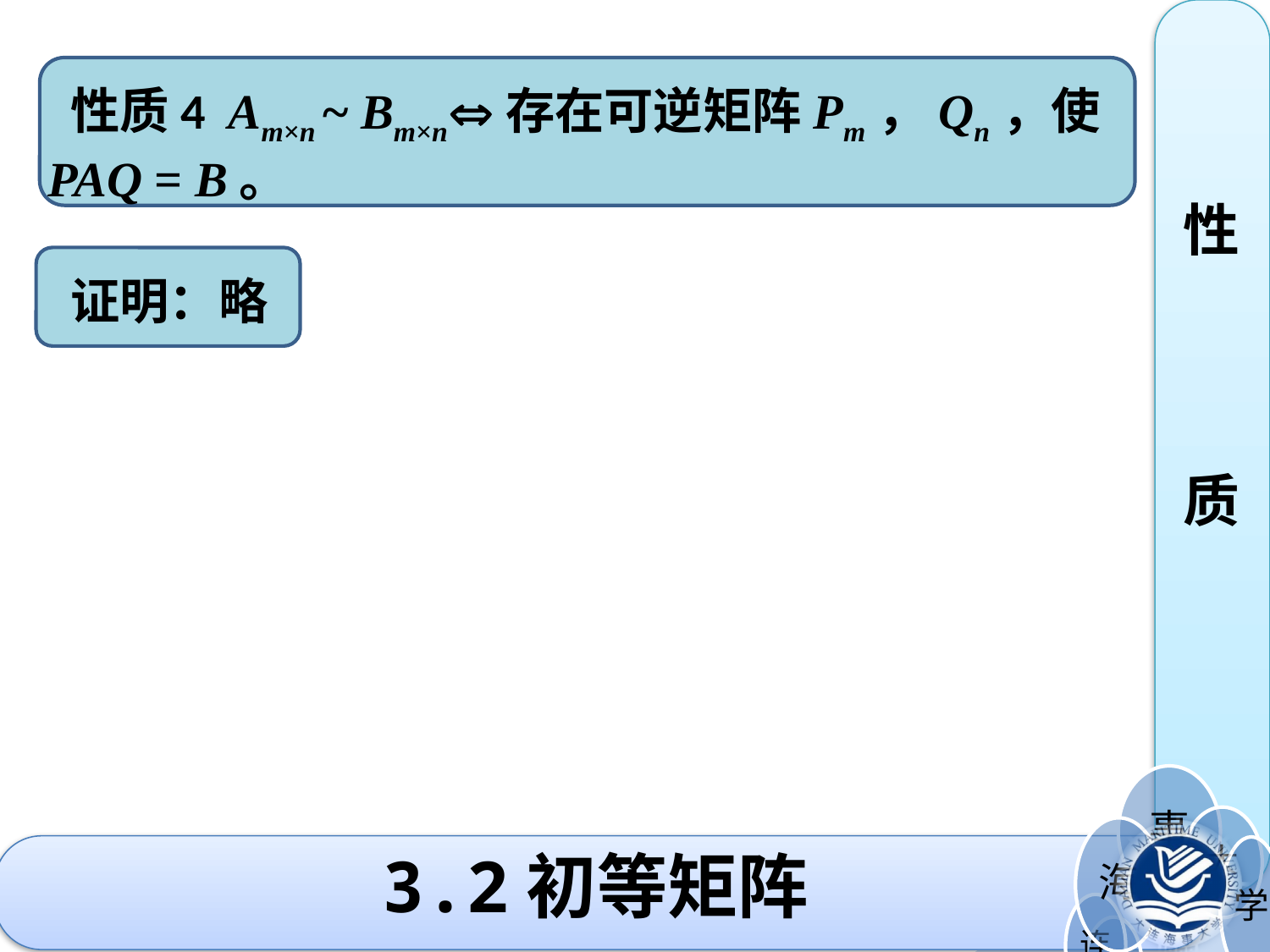

性质4  Am×n ~ Bm×n⇔存在可逆矩阵Pm，Qn，使   PAQ = B。
性

质

 证明：略
3.2初等矩阵